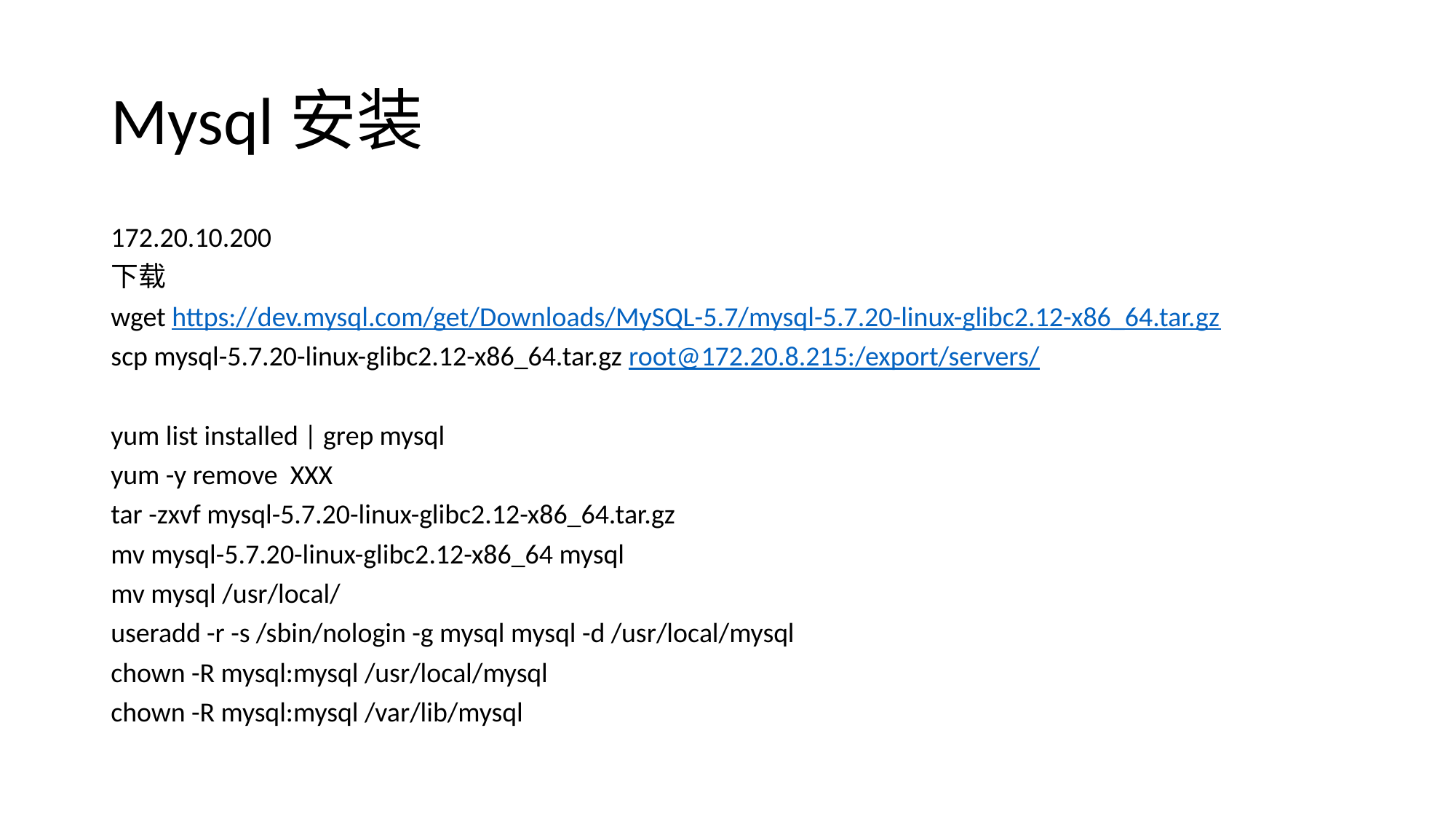

# Mysql安装
172.20.10.200
下载
wget https://dev.mysql.com/get/Downloads/MySQL-5.7/mysql-5.7.20-linux-glibc2.12-x86_64.tar.gz
scp mysql-5.7.20-linux-glibc2.12-x86_64.tar.gz root@172.20.8.215:/export/servers/

yum list installed | grep mysql
yum -y remove  XXX
tar -zxvf mysql-5.7.20-linux-glibc2.12-x86_64.tar.gz
mv mysql-5.7.20-linux-glibc2.12-x86_64 mysql
mv mysql /usr/local/
useradd -r -s /sbin/nologin -g mysql mysql -d /usr/local/mysql
chown -R mysql:mysql /usr/local/mysql
chown -R mysql:mysql /var/lib/mysql